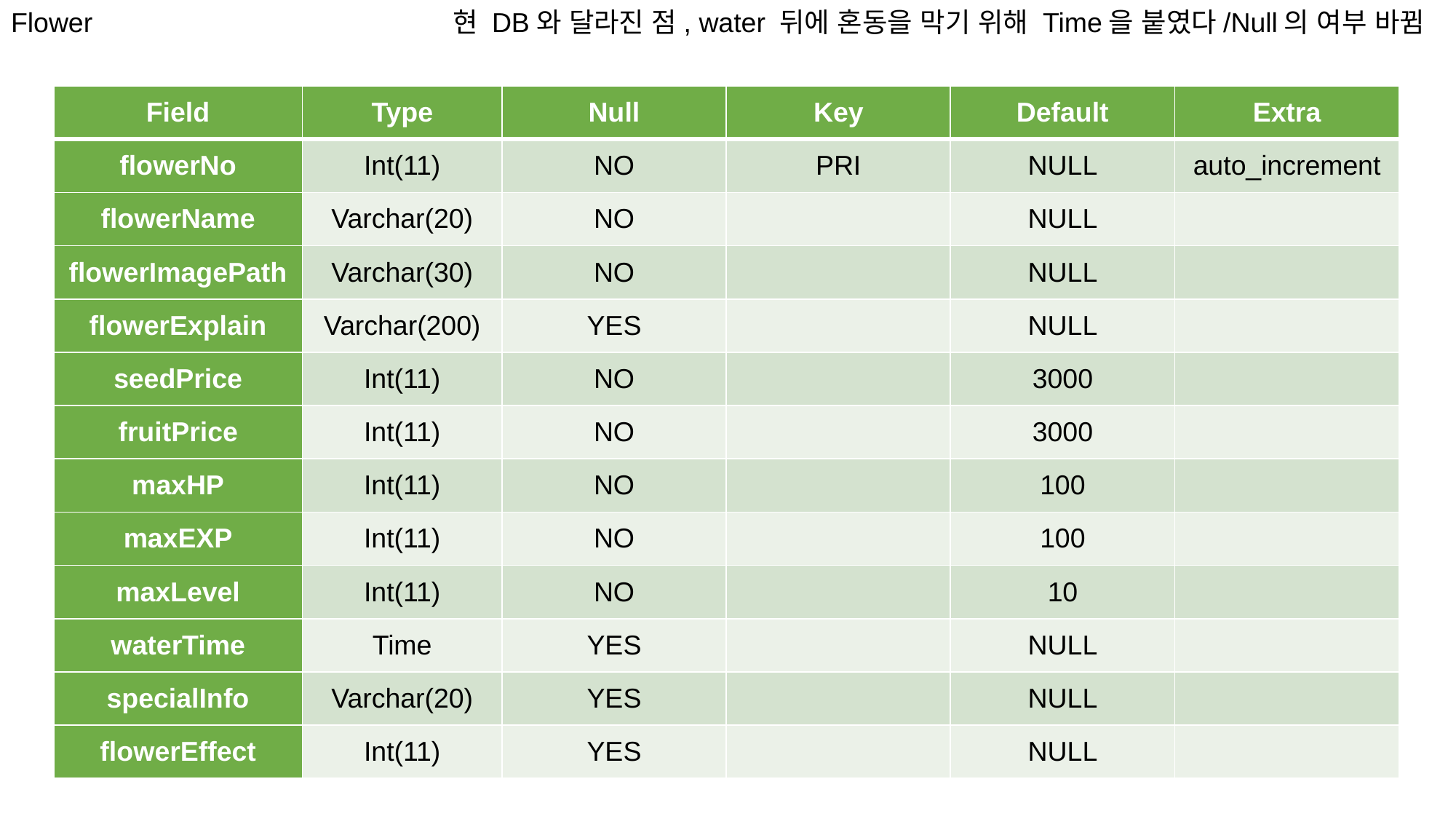

Flower
현 DB와 달라진 점, water 뒤에 혼동을 막기 위해 Time을 붙였다/Null의 여부 바뀜
| Field | Type | Null | Key | Default | Extra |
| --- | --- | --- | --- | --- | --- |
| flowerNo | Int(11) | NO | PRI | NULL | auto\_increment |
| flowerName | Varchar(20) | NO |  | NULL |  |
| flowerImagePath | Varchar(30) | NO |  | NULL |  |
| flowerExplain | Varchar(200) | YES |  | NULL |  |
| seedPrice | Int(11) | NO |  | 3000 |  |
| fruitPrice | Int(11) | NO |  | 3000 |  |
| maxHP | Int(11) | NO |  | 100 |  |
| maxEXP | Int(11) | NO |  | 100 |  |
| maxLevel | Int(11) | NO |  | 10 |  |
| waterTime | Time | YES |  | NULL |  |
| specialInfo | Varchar(20) | YES |  | NULL |  |
| flowerEffect | Int(11) | YES |  | NULL |  |